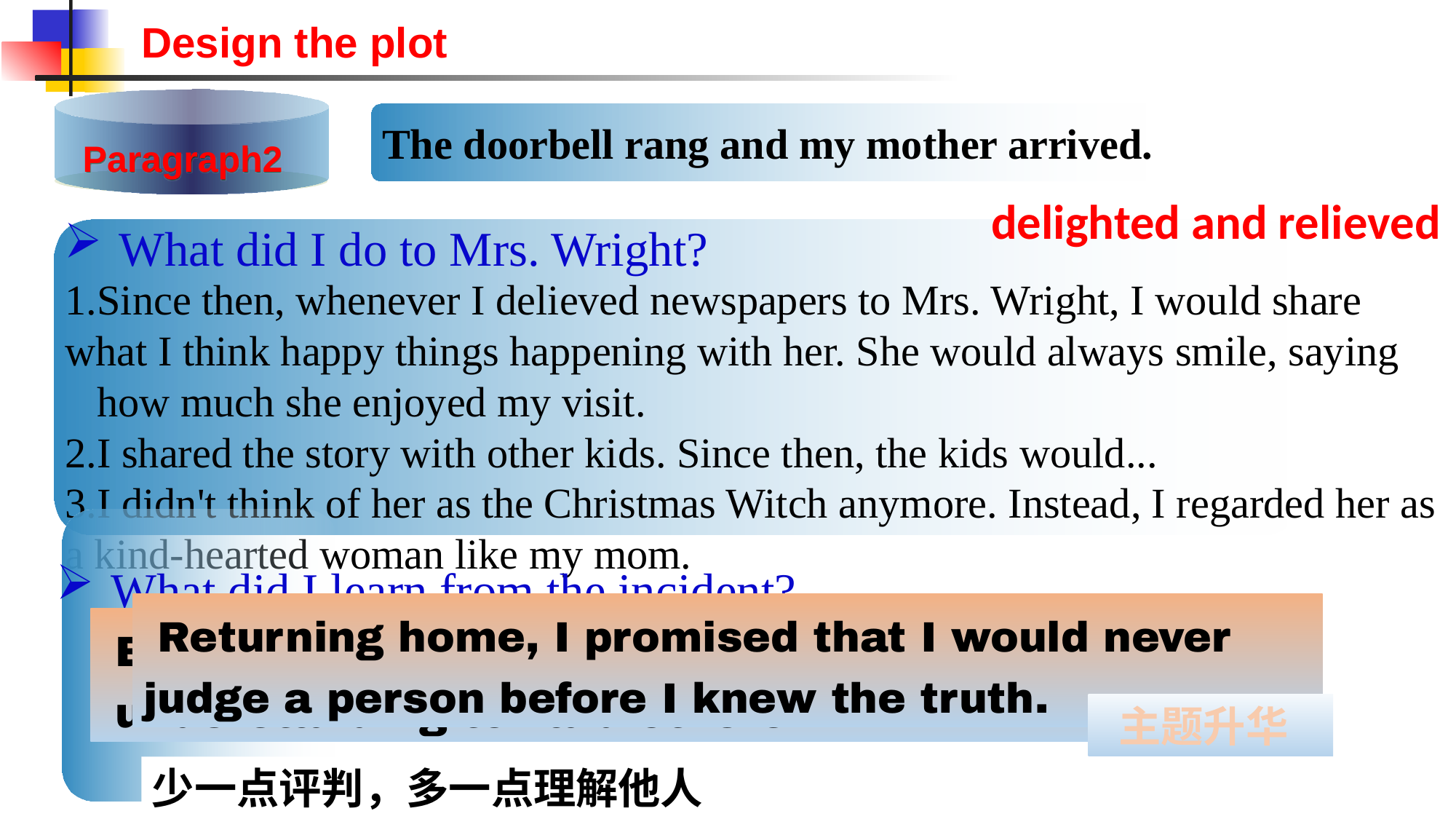

Design the plot

The doorbell rang and my mother arrived.
Paragraph2
delighted and relieved
What did I do to Mrs. Wright?

1.Since then, whenever I delieved newspapers to Mrs. Wright, I would share  what I think happy things happening with her. She would always smile, saying
   how much she enjoyed my visit.
2.I shared the story with other kids. Since then, the kids would...
3.I didn't think of her as the Christmas Witch anymore. Instead, I regarded her as a kind-hearted woman like my mom.

What did I learn from the incident?
 Returning home, I promised that I would never judge a person before I knew the truth.
 Be a little less judgmental and a bit more
 understanding toward others.
 主题升华
少一点评判，多一点理解他人